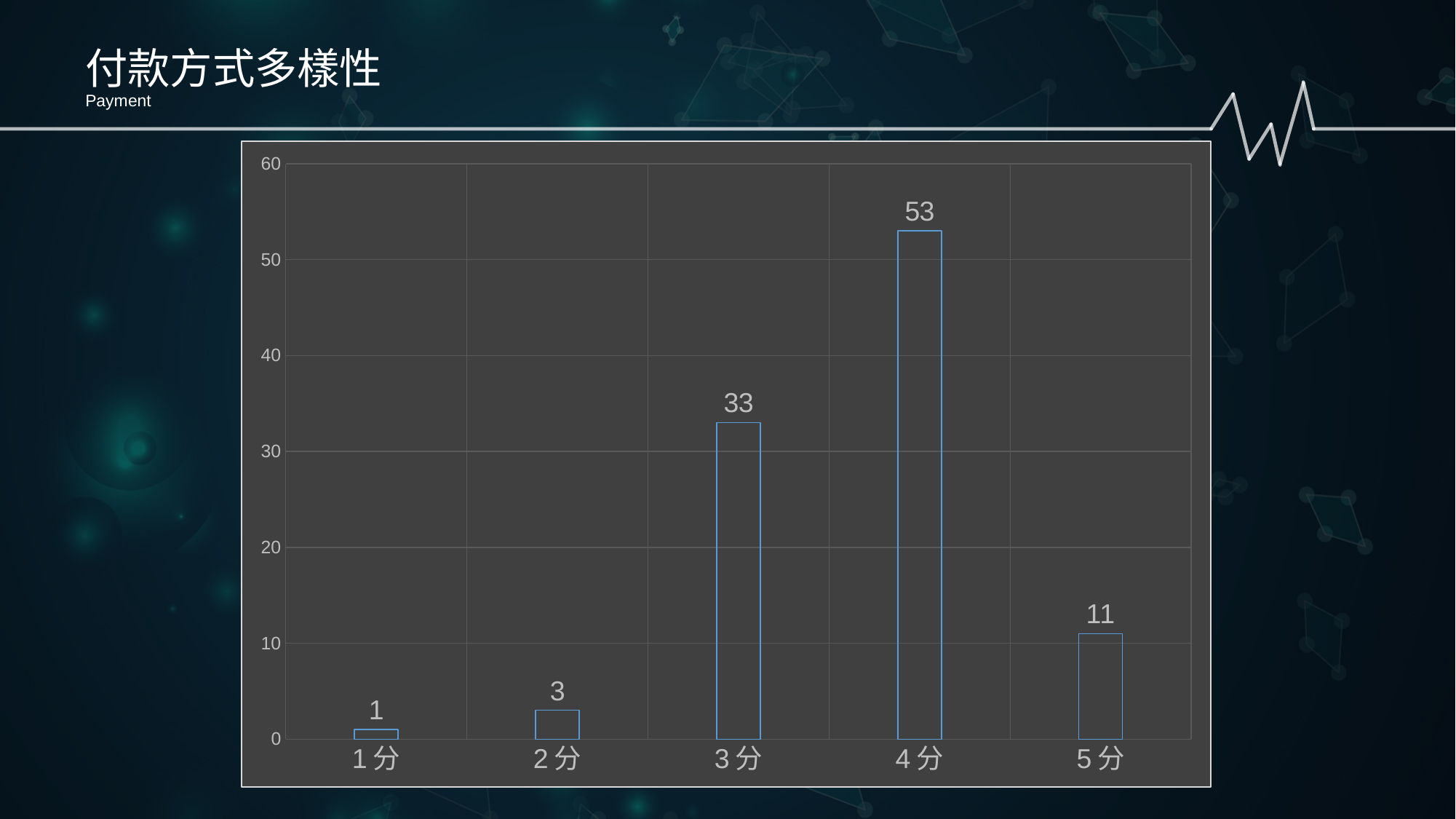

付款方式多樣性
Payment

### Chart

| Category | 數列 1 |
|---|---|
| 1分 | 1.0 |
| 2分 | 3.0 |
| 3分 | 33.0 |
| 4分 | 53.0 |
| 5分 | 11.0 |